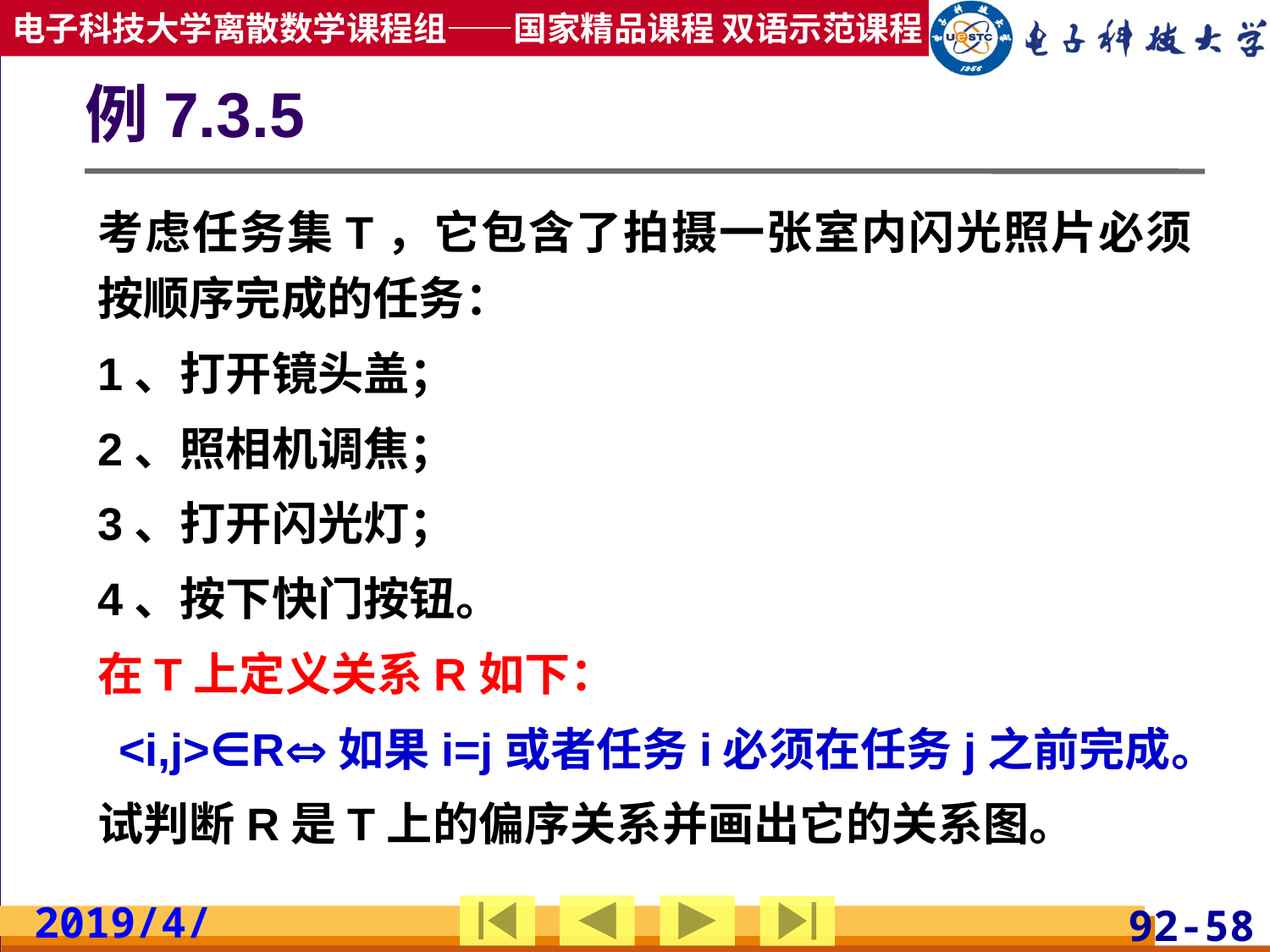

# 例7.3.5
考虑任务集T，它包含了拍摄一张室内闪光照片必须按顺序完成的任务：
1、打开镜头盖；
2、照相机调焦；
3、打开闪光灯；
4、按下快门按钮。
在T上定义关系R如下：
<i,j>∈R⇔如果i=j或者任务i必须在任务j之前完成。
试判断R是T上的偏序关系并画出它的关系图。
2019/4/17